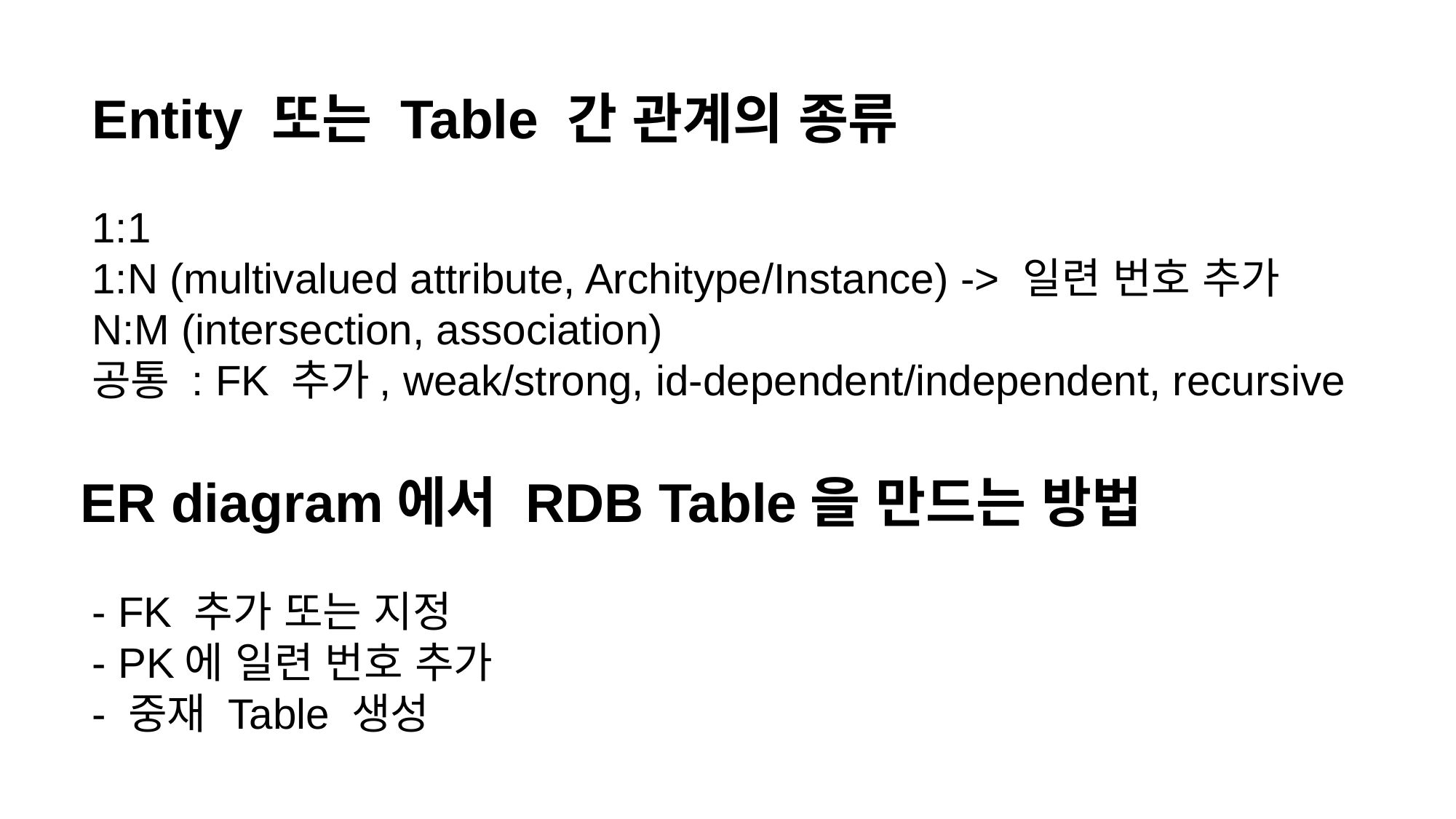

Entity 또는 Table 간 관계의 종류
1:1
1:N (multivalued attribute, Architype/Instance) -> 일련 번호 추가
N:M (intersection, association)
공통 : FK 추가, weak/strong, id-dependent/independent, recursive
ER diagram에서 RDB Table을 만드는 방법

 - FK 추가 또는 지정
 - PK에 일련 번호 추가
 - 중재 Table 생성